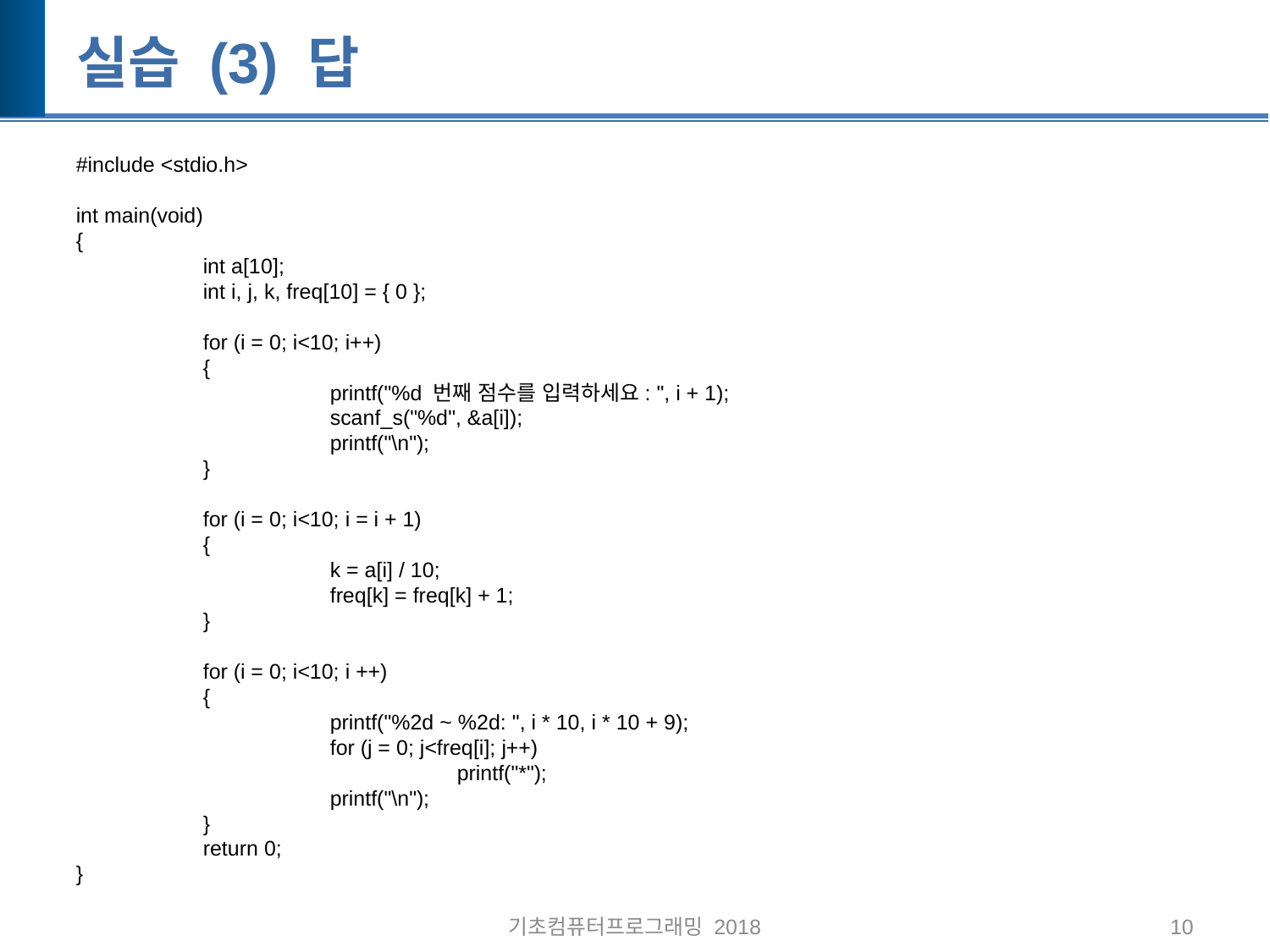

# 실습 (3) 답
#include <stdio.h>

int main(void)
{
	int a[10];
	int i, j, k, freq[10] = { 0 };

	for (i = 0; i<10; i++)
	{
		printf("%d 번째 점수를 입력하세요: ", i + 1);
		scanf_s("%d", &a[i]);
		printf("\n");
	}

	for (i = 0; i<10; i = i + 1)
	{
		k = a[i] / 10;
		freq[k] = freq[k] + 1;
	}

	for (i = 0; i<10; i ++)
	{
		printf("%2d ~ %2d: ", i * 10, i * 10 + 9);
		for (j = 0; j<freq[i]; j++)
			printf("*");
		printf("\n");
	}
	return 0;
}
기초컴퓨터프로그래밍 2018
10